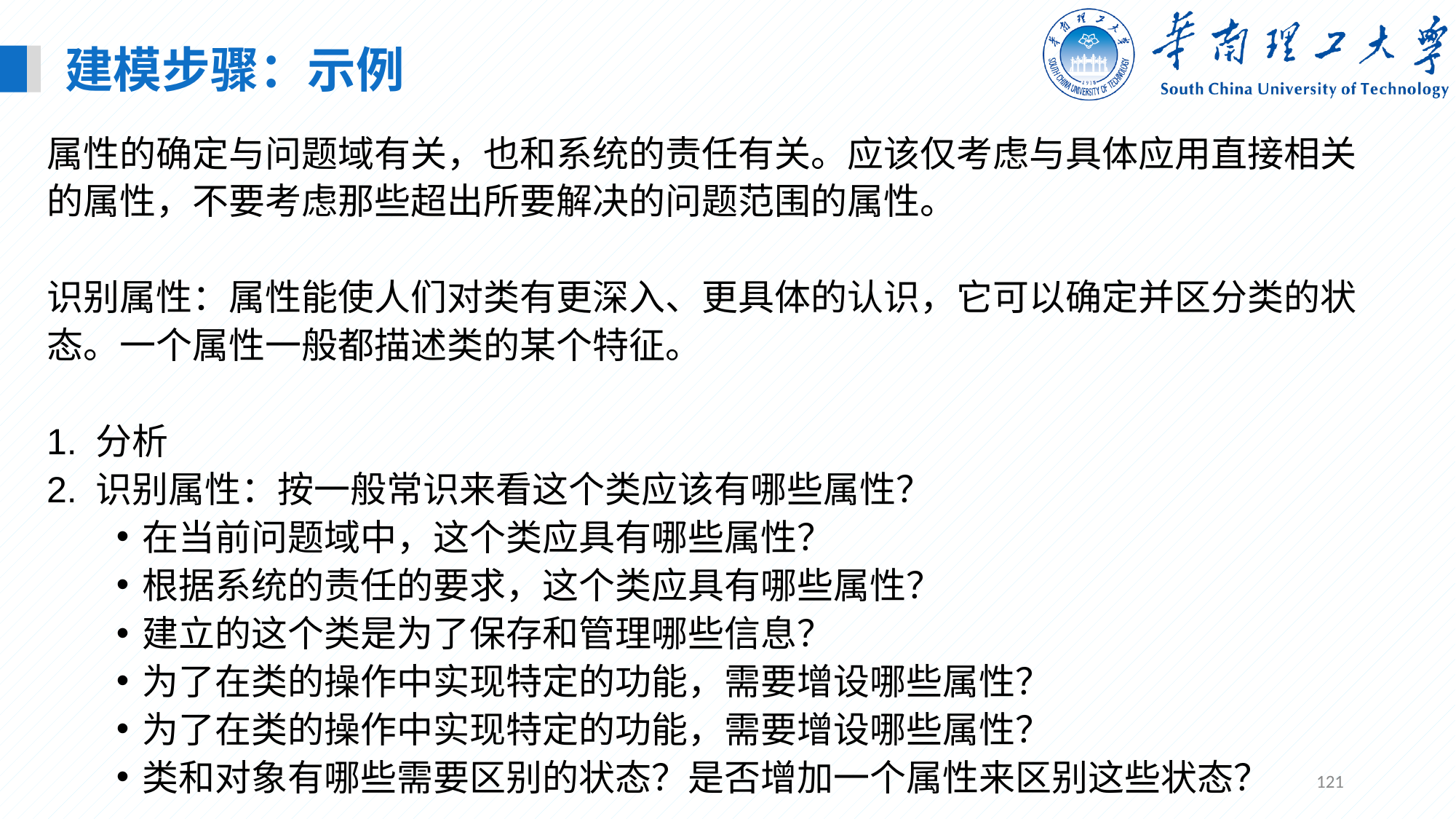

建模步骤：示例
属性的确定与问题域有关，也和系统的责任有关。应该仅考虑与具体应用直接相关的属性，不要考虑那些超出所要解决的问题范围的属性。

识别属性：属性能使人们对类有更深入、更具体的认识，它可以确定并区分类的状态。一个属性一般都描述类的某个特征。

1. 分析
2. 识别属性：按一般常识来看这个类应该有哪些属性？
在当前问题域中，这个类应具有哪些属性？
根据系统的责任的要求，这个类应具有哪些属性？
建立的这个类是为了保存和管理哪些信息？
为了在类的操作中实现特定的功能，需要增设哪些属性？
为了在类的操作中实现特定的功能，需要增设哪些属性？
类和对象有哪些需要区别的状态？是否增加一个属性来区别这些状态？

121